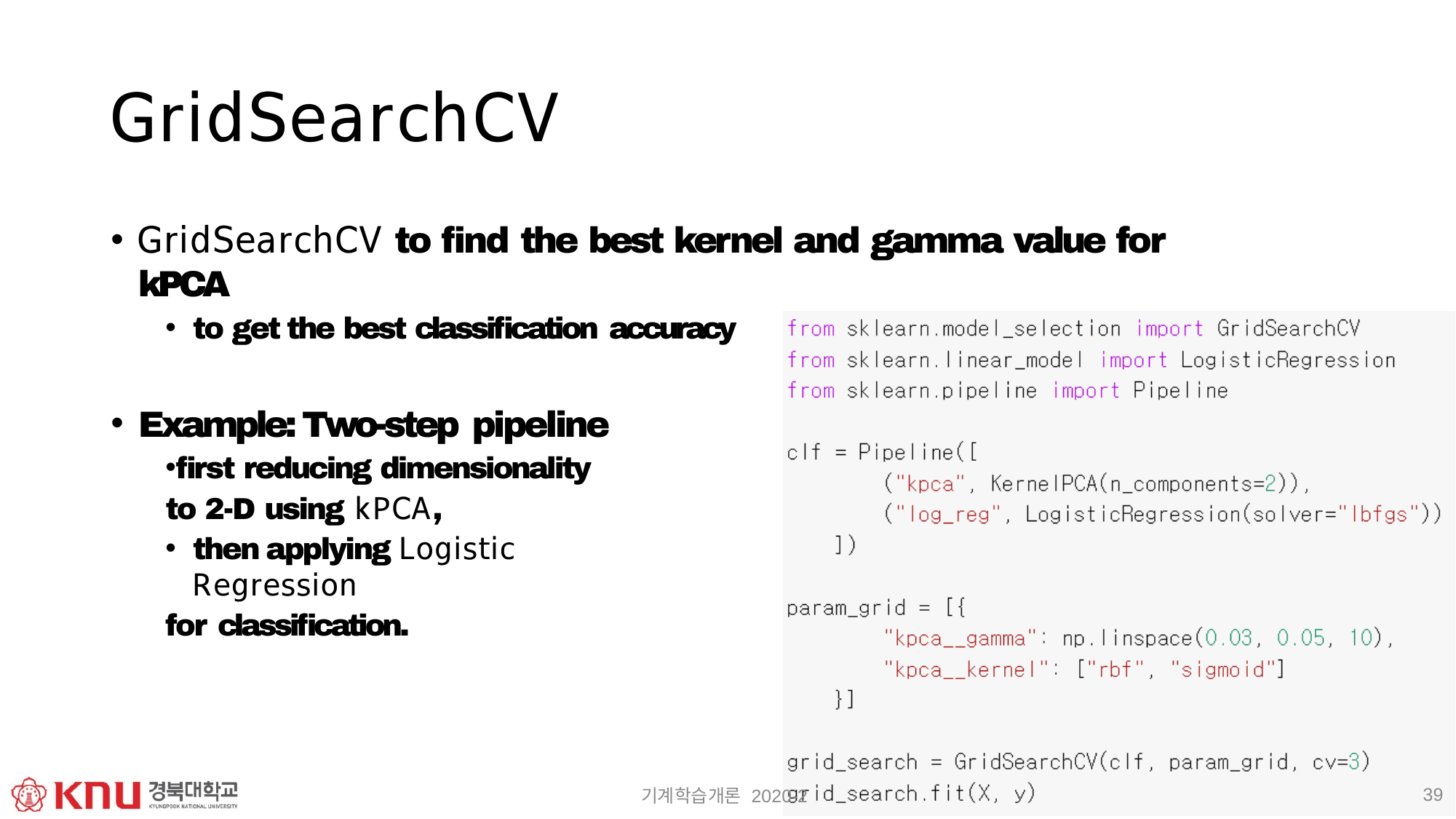

# GridSearchCV
GridSearchCV to find the best kernel and gamma value for kPCA
to get the best classification accuracy

Example: Two-step pipeline
first reducing dimensionality  to 2-D using kPCA,
then applying Logistic Regression
for classification.

39
기계학습개론 2020-2